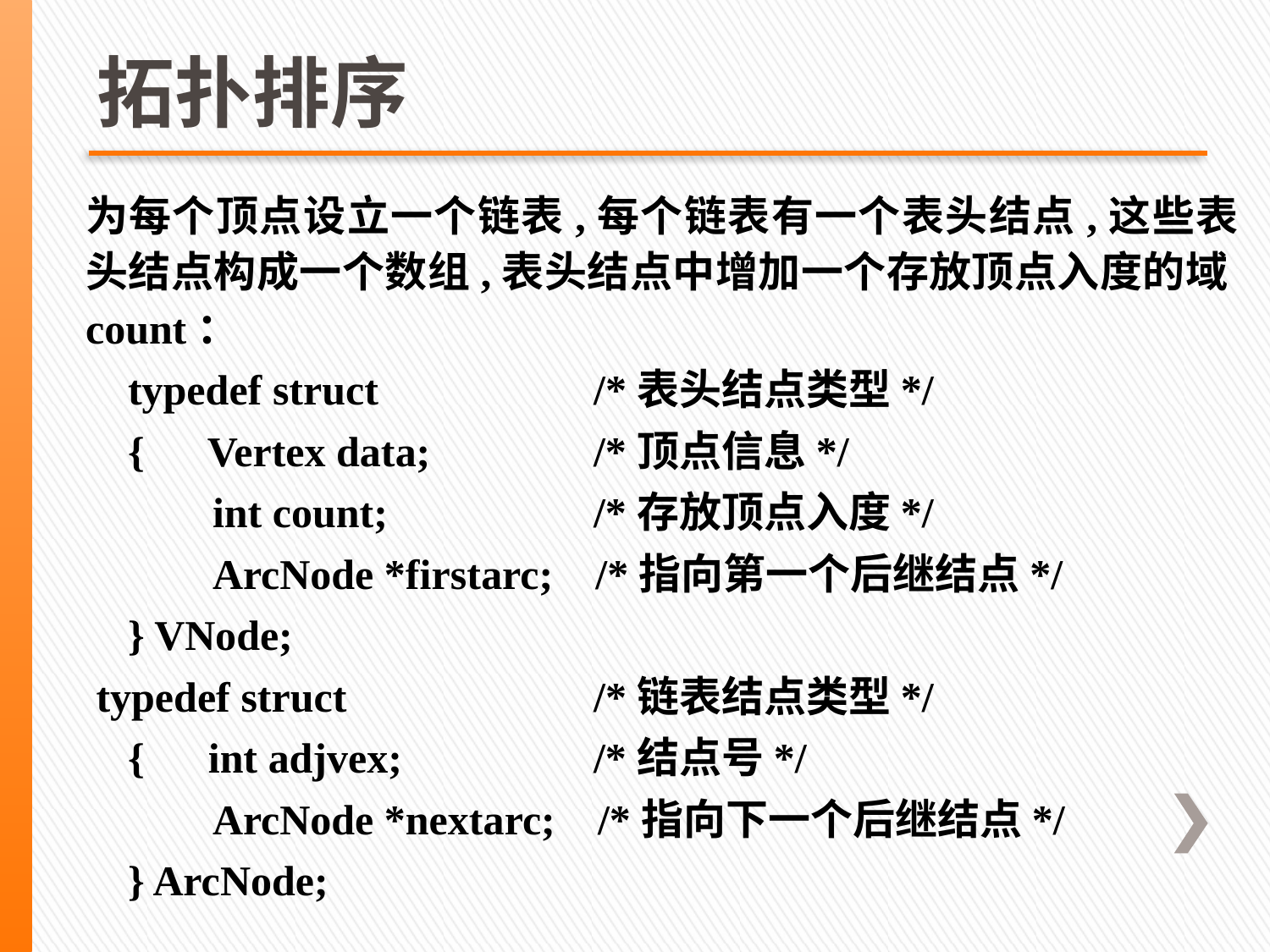

# 拓扑排序
为每个顶点设立一个链表,每个链表有一个表头结点,这些表头结点构成一个数组,表头结点中增加一个存放顶点入度的域count：
    typedef struct 	            /*表头结点类型*/
    {      Vertex data;         	/*顶点信息*/
            int count;             	/*存放顶点入度*/
            ArcNode *firstarc;    /*指向第一个后继结点*/
    } VNode;
 typedef struct 	            /*链表结点类型*/
    {      int adjvex;         	/*结点号*/
            ArcNode *nextarc;    /*指向下一个后继结点*/
    } ArcNode;